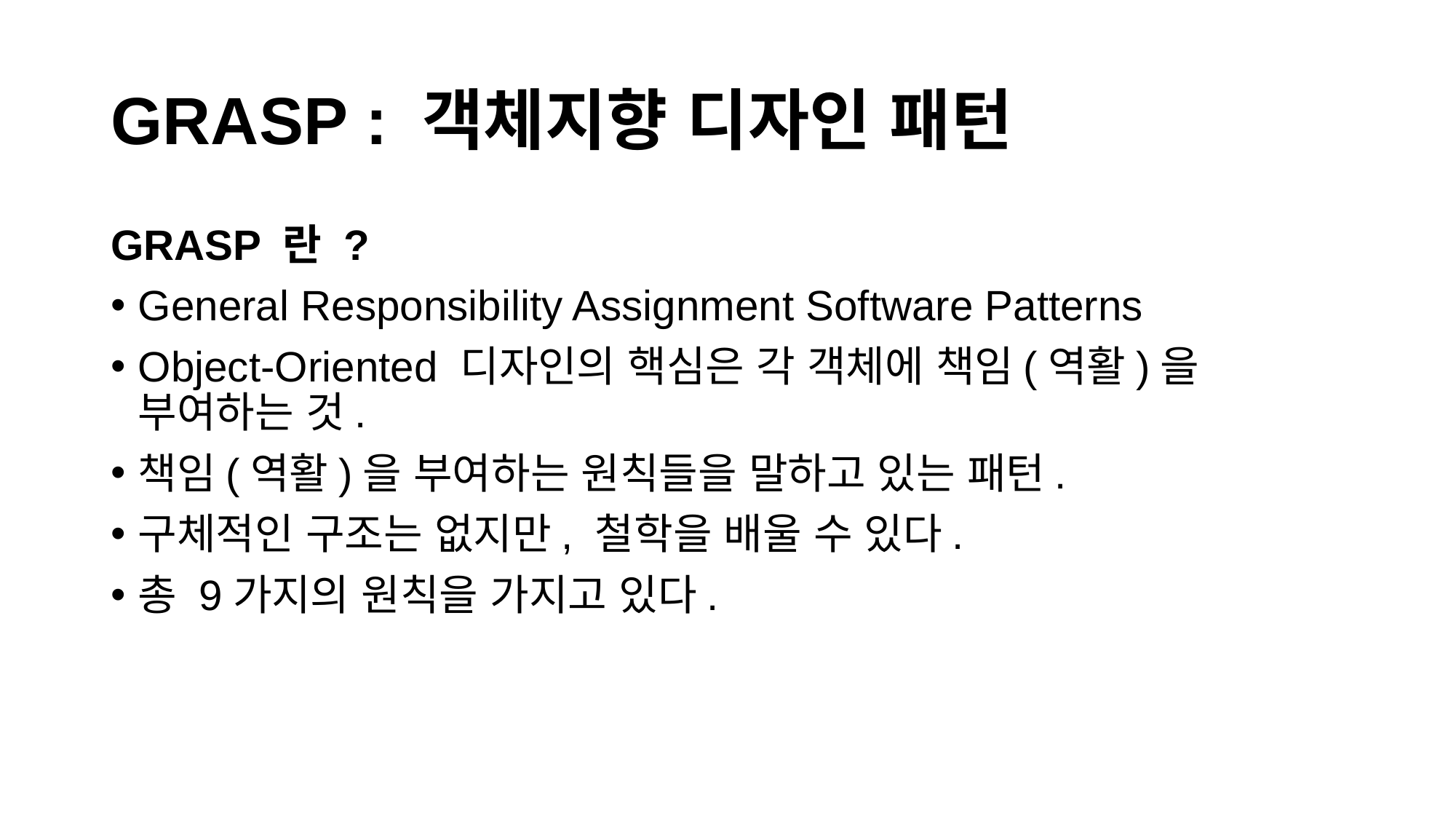

# GRASP : 객체지향 디자인 패턴
GRASP 란 ?
General Responsibility Assignment Software Patterns
Object-Oriented 디자인의 핵심은 각 객체에 책임(역활)을 부여하는 것.
책임(역활)을 부여하는 원칙들을 말하고 있는 패턴.
구체적인 구조는 없지만, 철학을 배울 수 있다.
총 9가지의 원칙을 가지고 있다.